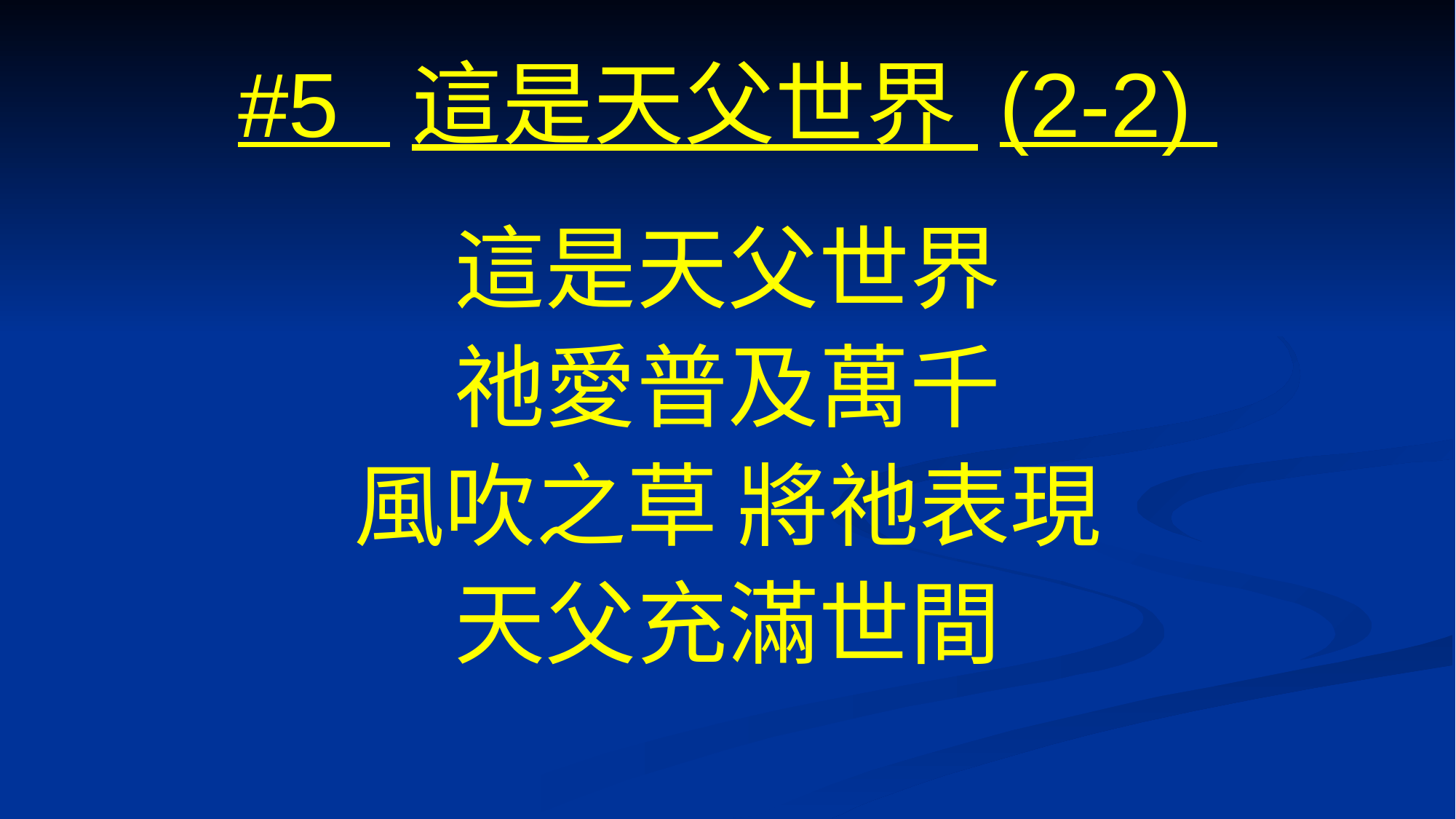

# #5  這是天父世界 (2-2)
這是天父世界
祂愛普及萬千
風吹之草 將祂表現
天父充滿世間